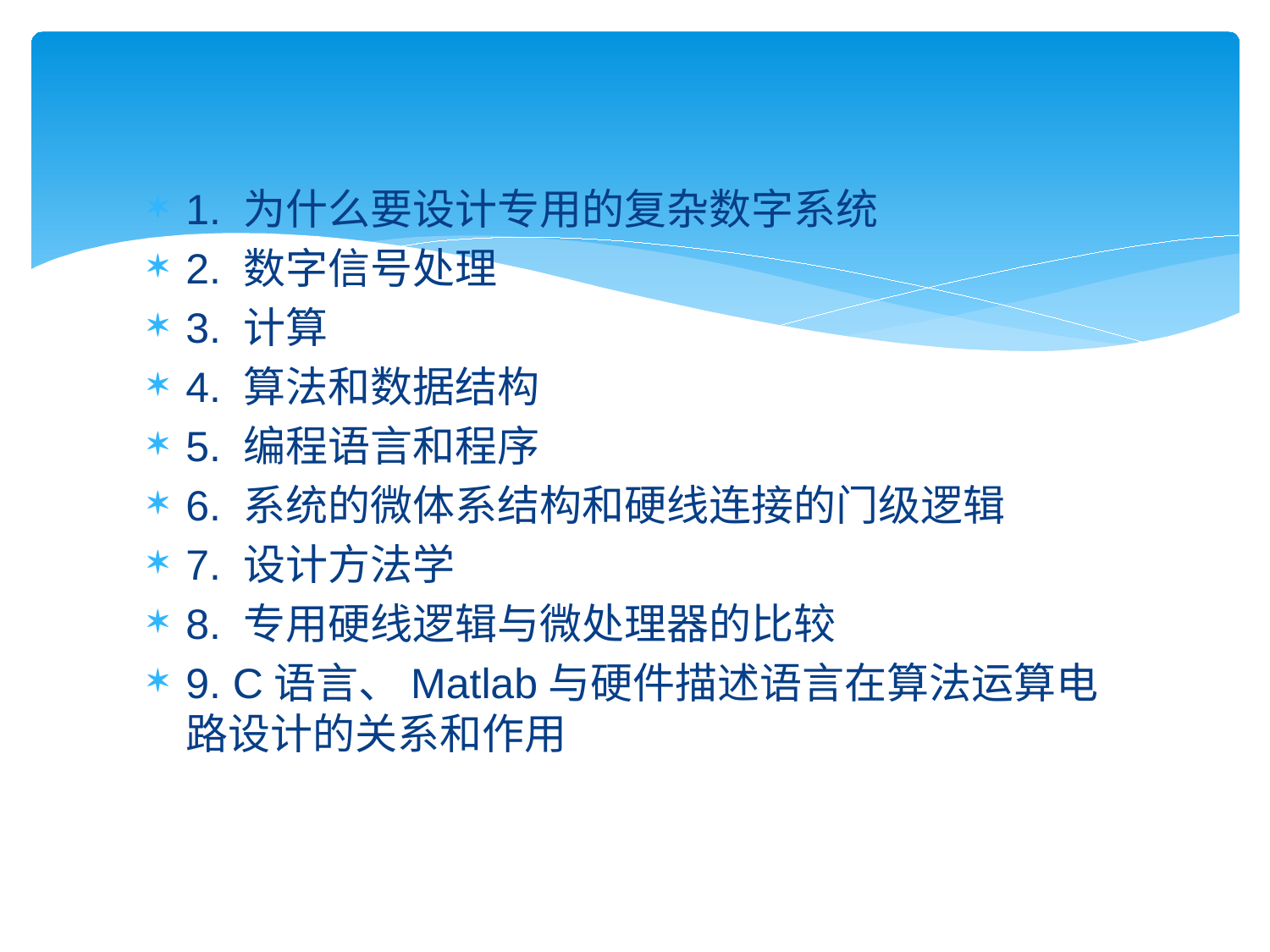

#
1. 为什么要设计专用的复杂数字系统
2. 数字信号处理
3. 计算
4. 算法和数据结构
5. 编程语言和程序
6. 系统的微体系结构和硬线连接的门级逻辑
7. 设计方法学
8. 专用硬线逻辑与微处理器的比较
9. C语言、Matlab与硬件描述语言在算法运算电路设计的关系和作用